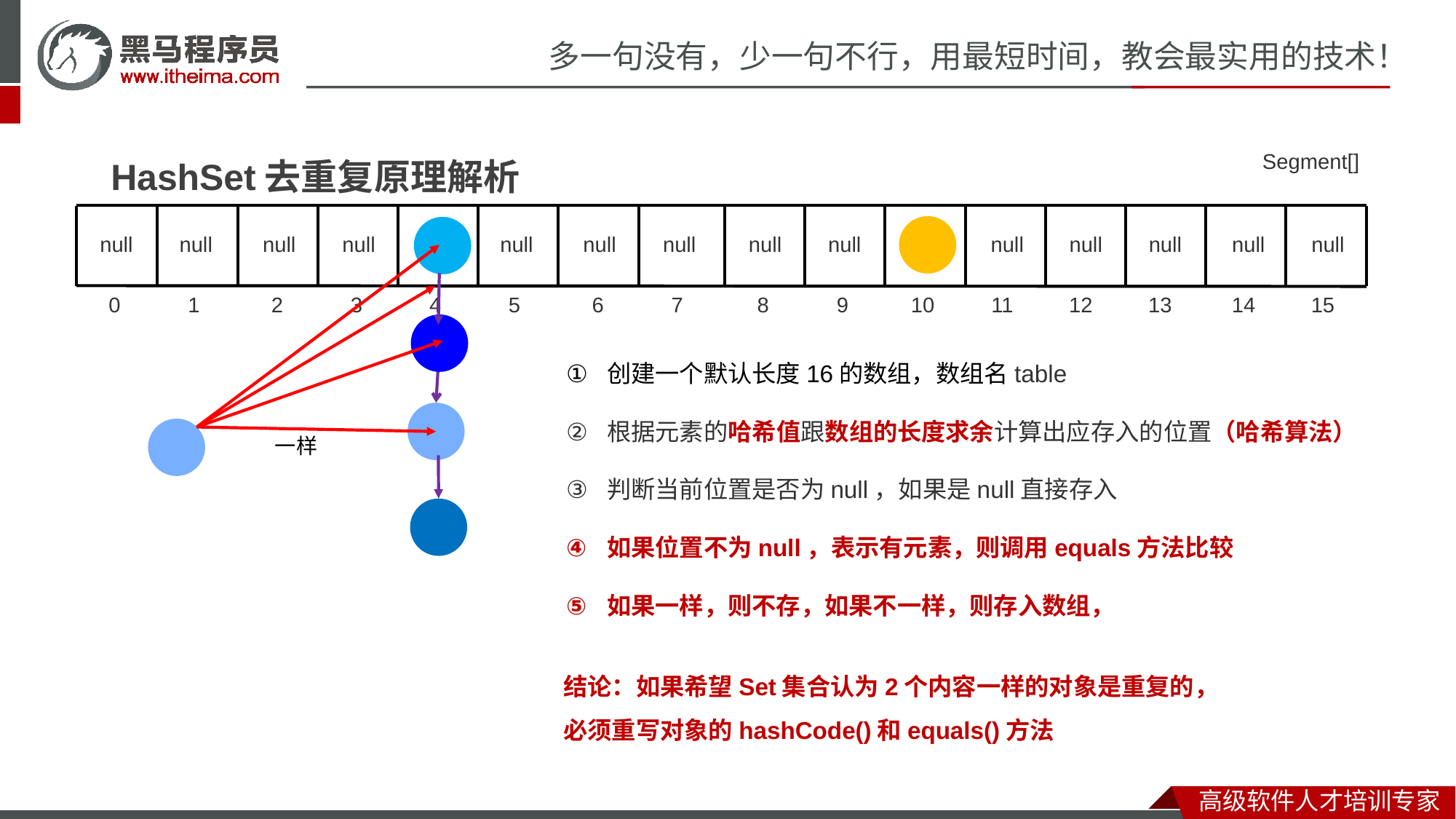

HashSet去重复原理解析
Segment[]

null
null
null
null
null
null
null
null
null
null
null
null
null
null
0
1
2
3
4
5
6
7
8
9
10
11
12
13
14
15

创建一个默认长度16的数组，数组名table
根据元素的哈希值跟数组的长度求余计算出应存入的位置（哈希算法）
判断当前位置是否为null，如果是null直接存入
如果位置不为null，表示有元素，则调用equals方法比较
如果一样，则不存，如果不一样，则存入数组，

一样
结论：如果希望Set集合认为2个内容一样的对象是重复的，
必须重写对象的hashCode()和equals()方法